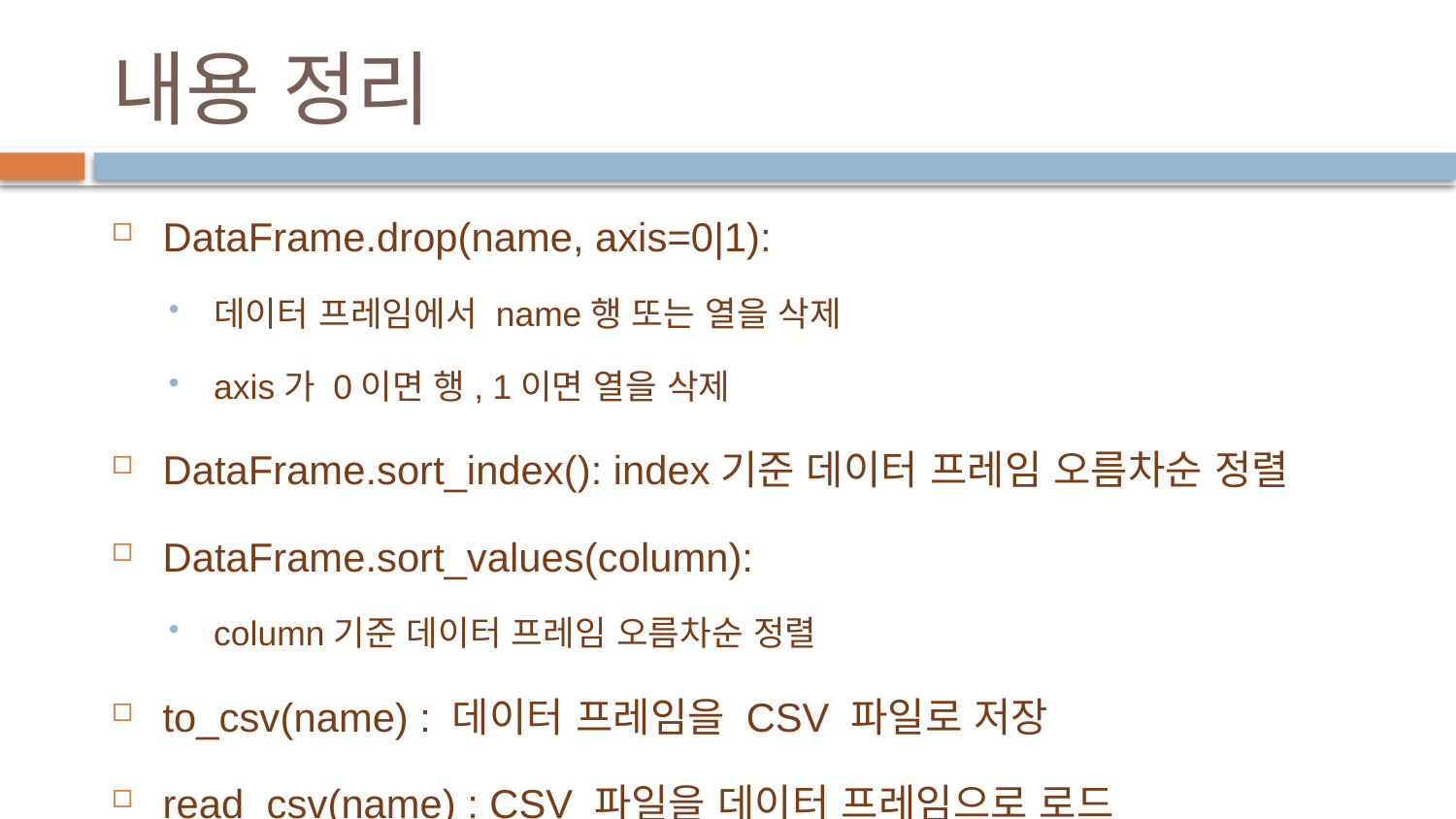

# 내용 정리
DataFrame.drop(name, axis=0|1):
데이터 프레임에서 name행 또는 열을 삭제
axis가 0이면 행, 1이면 열을 삭제
DataFrame.sort_index(): index기준 데이터 프레임 오름차순 정렬
DataFrame.sort_values(column):
column기준 데이터 프레임 오름차순 정렬
to_csv(name) : 데이터 프레임을 CSV 파일로 저장
read_csv(name) : CSV 파일을 데이터 프레임으로 로드